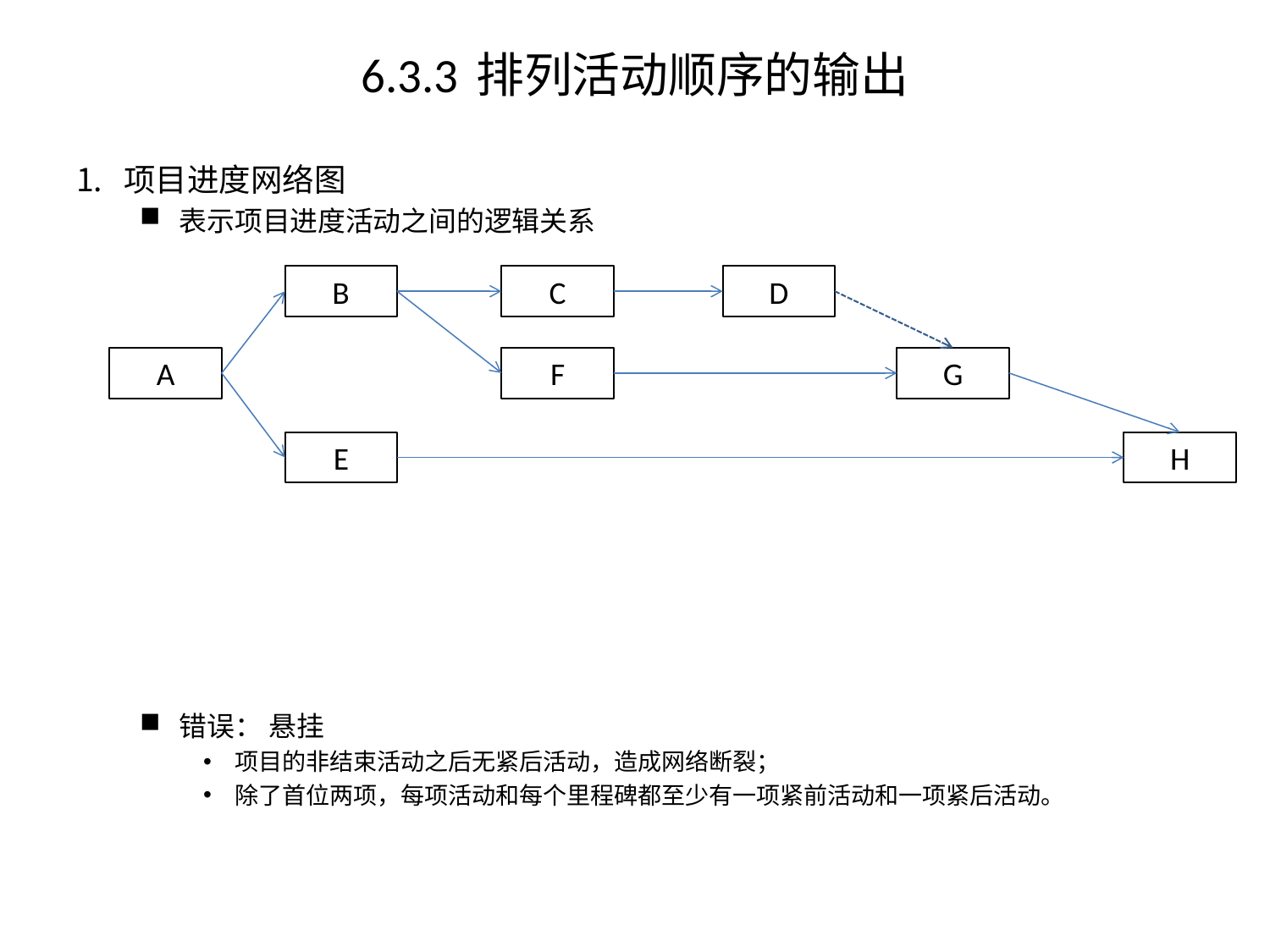

# 6.3.3 排列活动顺序的输出
项目进度网络图
表示项目进度活动之间的逻辑关系

错误： 悬挂
项目的非结束活动之后无紧后活动，造成网络断裂；
除了首位两项，每项活动和每个里程碑都至少有一项紧前活动和一项紧后活动。
B
C
D
A
F
G
E
H